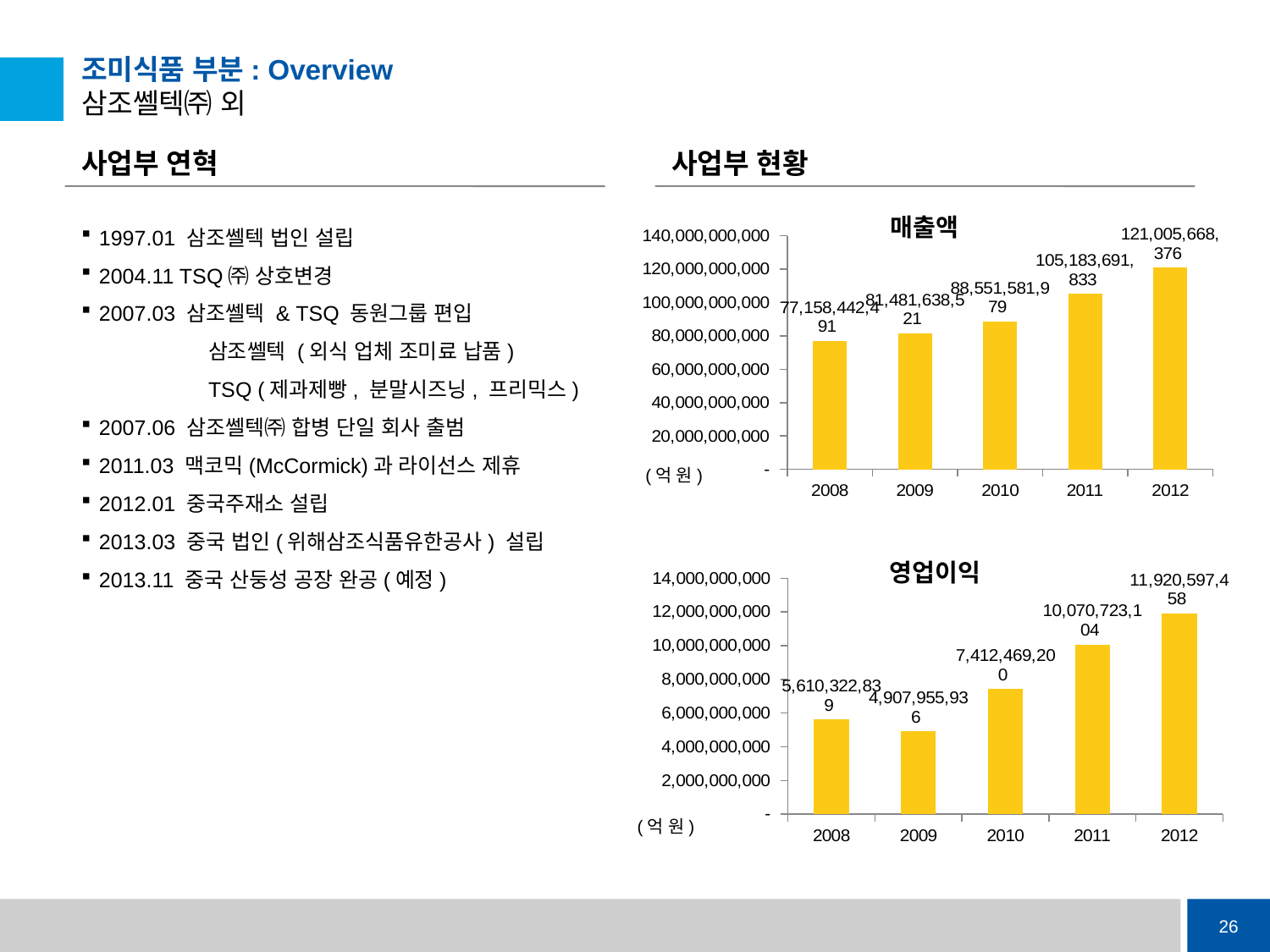

# 조미식품 부분: Overview 삼조쎌텍㈜ 외
사업부 연혁
사업부 현황

### Chart

| Category |  |
|---|---|
| 2008 | 77158442491.0 |
| 2009 | 81481638521.0 |
| 2010 | 88551581979.0 |
| 2011 | 105183691833.0 |
| 2012 | 121005668376.0 |
매출액
1997.01 삼조쎌텍 법인 설립
2004.11 TSQ㈜ 상호변경
2007.03 삼조쎌텍 & TSQ 동원그룹 편입
	삼조쎌텍 (외식 업체 조미료 납품)
	TSQ (제과제빵, 분말시즈닝, 프리믹스)
2007.06 삼조쎌텍㈜ 합병 단일 회사 출범
2011.03 맥코믹(McCormick)과 라이선스 제휴
2012.01 중국주재소 설립
2013.03 중국 법인(위해삼조식품유한공사) 설립
2013.11 중국 산둥성 공장 완공(예정)
(억 원)

### Chart

| Category |  |
|---|---|
| 2008 | 5610322839.0 |
| 2009 | 4907955936.0 |
| 2010 | 7412469200.0 |
| 2011 | 10070723104.0 |
| 2012 | 11920597458.0 |
영업이익
(억 원)